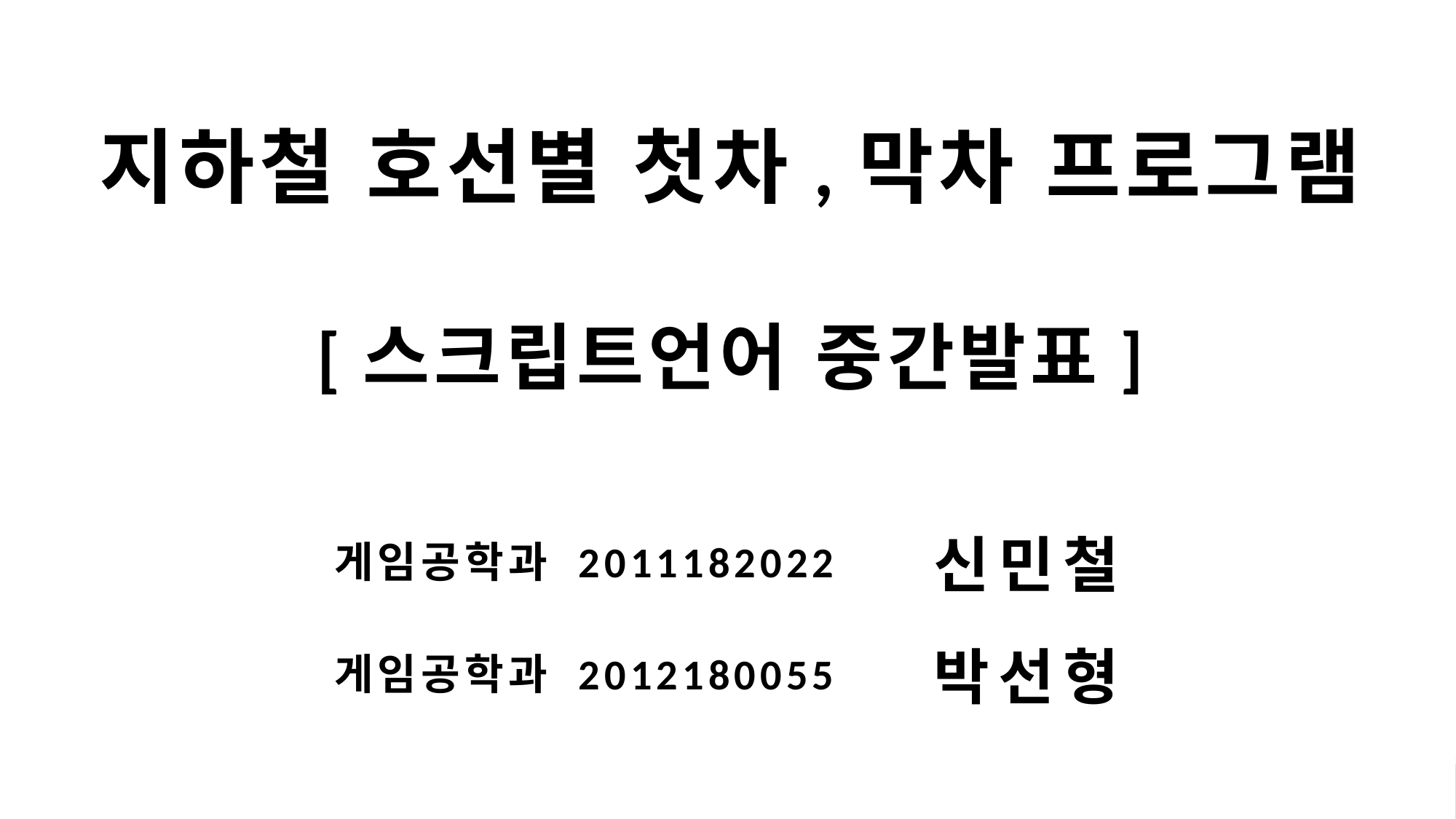

지하철 호선별 첫차,막차 프로그램

[스크립트언어 중간발표]
신민철
게임공학과 2011182022
박선형
게임공학과 2012180055